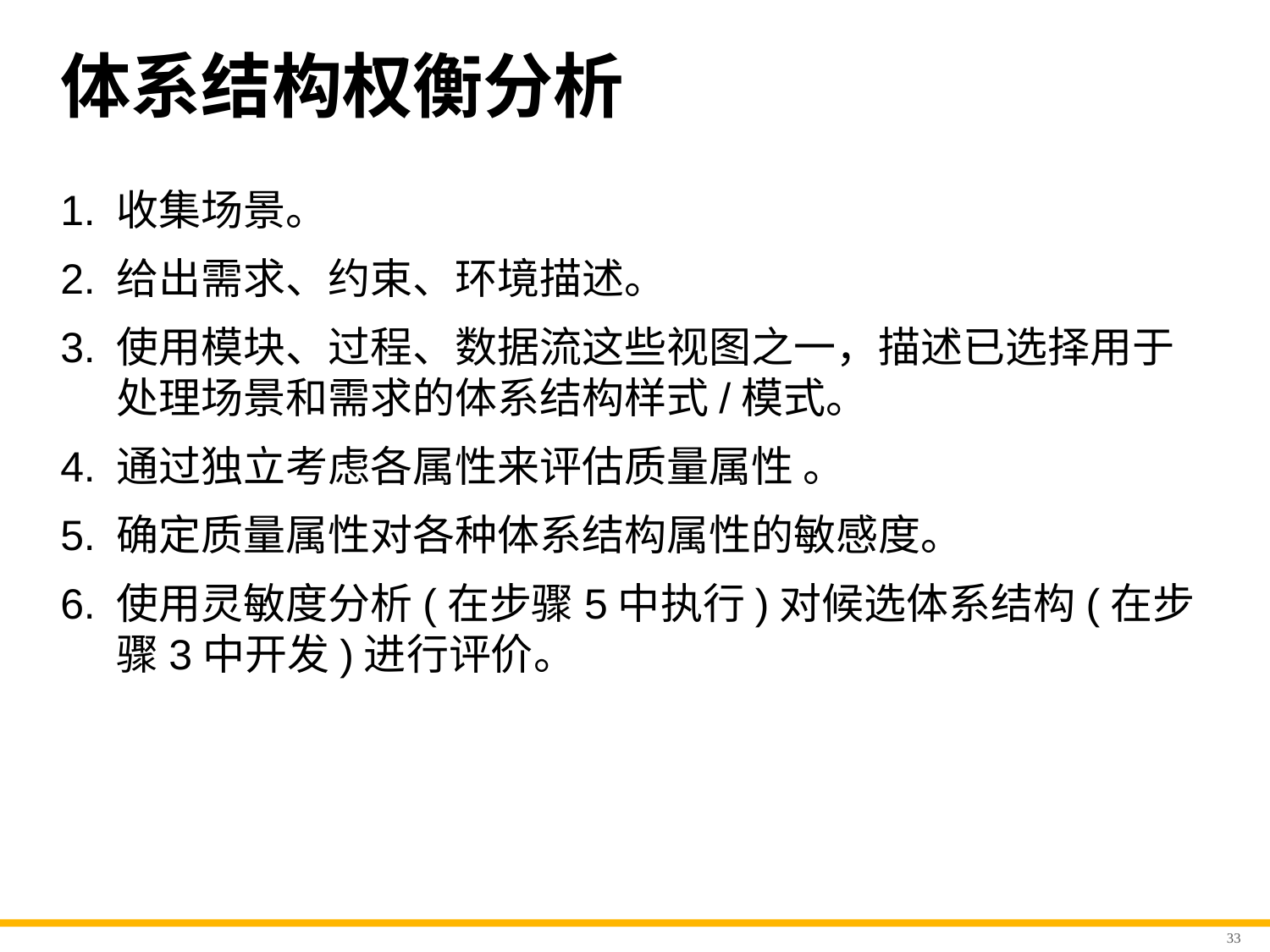

# 体系结构权衡分析
收集场景。
给出需求、约束、环境描述。
使用模块、过程、数据流这些视图之一，描述已选择用于处理场景和需求的体系结构样式/模式。
通过独立考虑各属性来评估质量属性 。
确定质量属性对各种体系结构属性的敏感度。
使用灵敏度分析(在步骤5中执行)对候选体系结构(在步骤3中开发)进行评价。
33